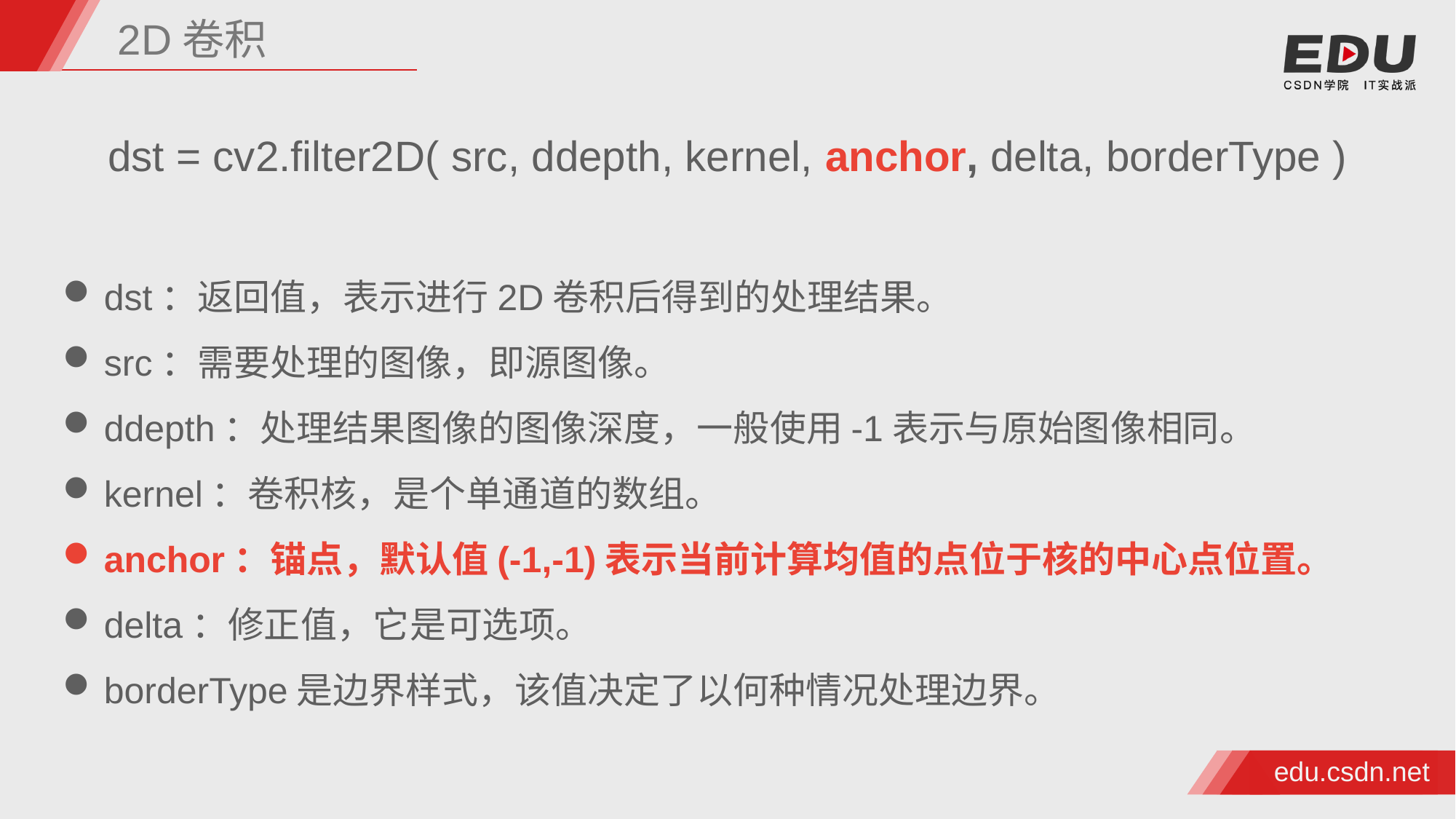

2D卷积

dst = cv2.filter2D( src, ddepth, kernel, anchor, delta, borderType )
dst：返回值，表示进行2D卷积后得到的处理结果。
src：需要处理的图像，即源图像。
ddepth：处理结果图像的图像深度，一般使用-1表示与原始图像相同。
kernel：卷积核，是个单通道的数组。
anchor：锚点，默认值(-1,-1)表示当前计算均值的点位于核的中心点位置。
delta：修正值，它是可选项。
borderType是边界样式，该值决定了以何种情况处理边界。